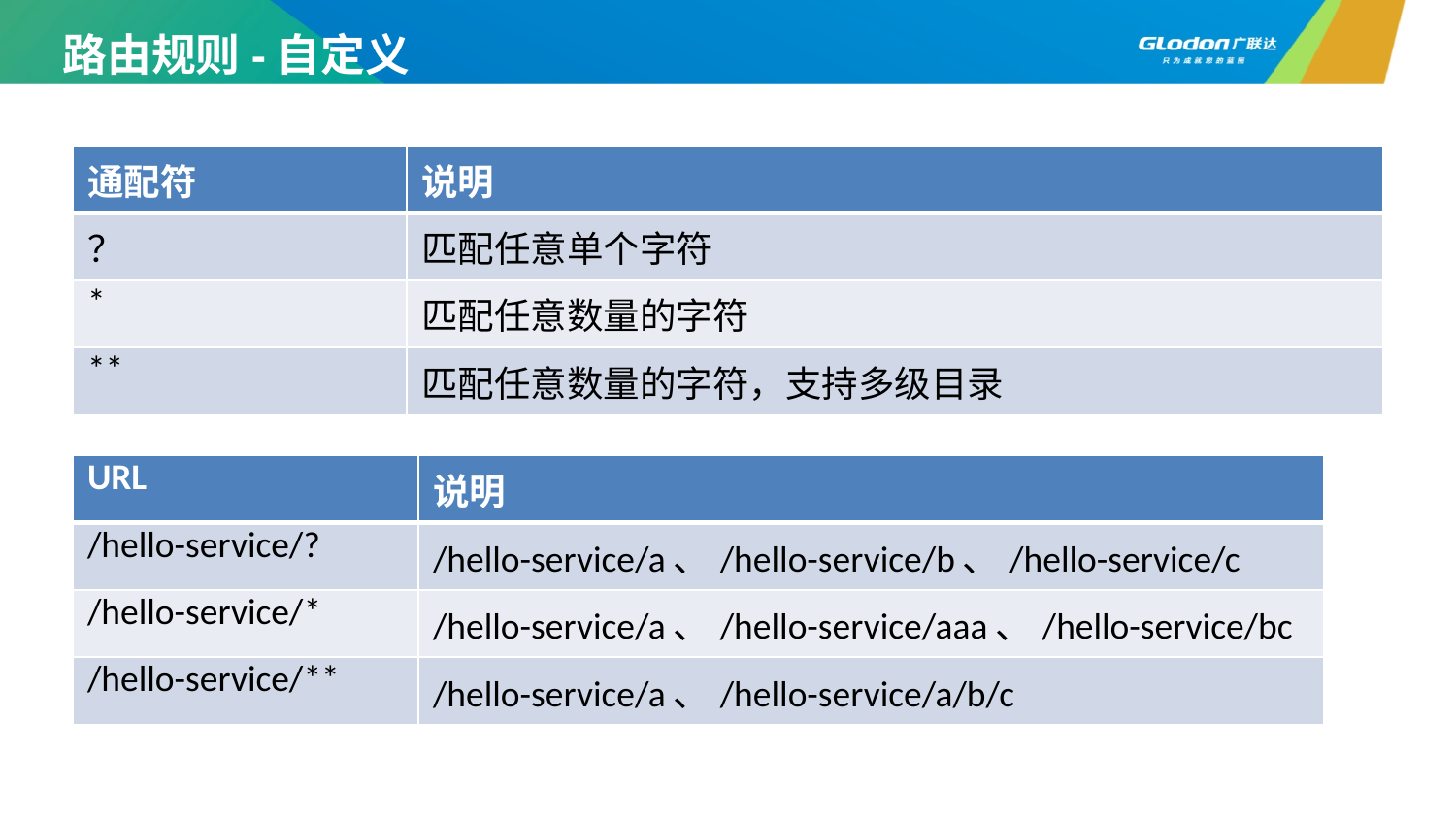

# 路由规则-自定义
| 通配符 | 说明 |
| --- | --- |
| ？ | 匹配任意单个字符 |
| \* | 匹配任意数量的字符 |
| \*\* | 匹配任意数量的字符，支持多级目录 |
| URL | 说明 |
| --- | --- |
| /hello-service/? | /hello-service/a、/hello-service/b、/hello-service/c |
| /hello-service/\* | /hello-service/a、/hello-service/aaa、/hello-service/bc |
| /hello-service/\*\* | /hello-service/a、/hello-service/a/b/c |